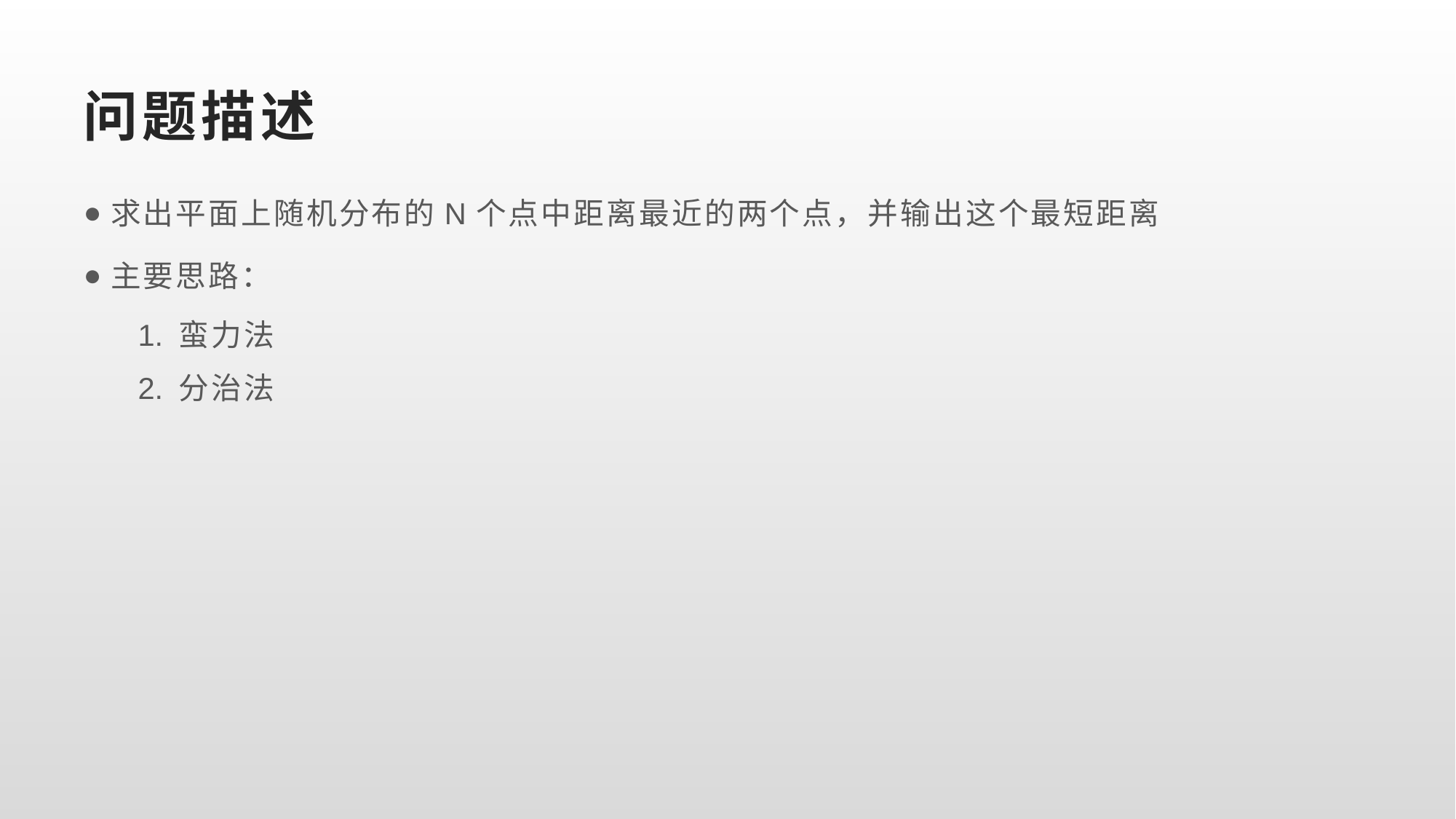

# 问题描述
求出平面上随机分布的N个点中距离最近的两个点，并输出这个最短距离
主要思路：
蛮力法
分治法